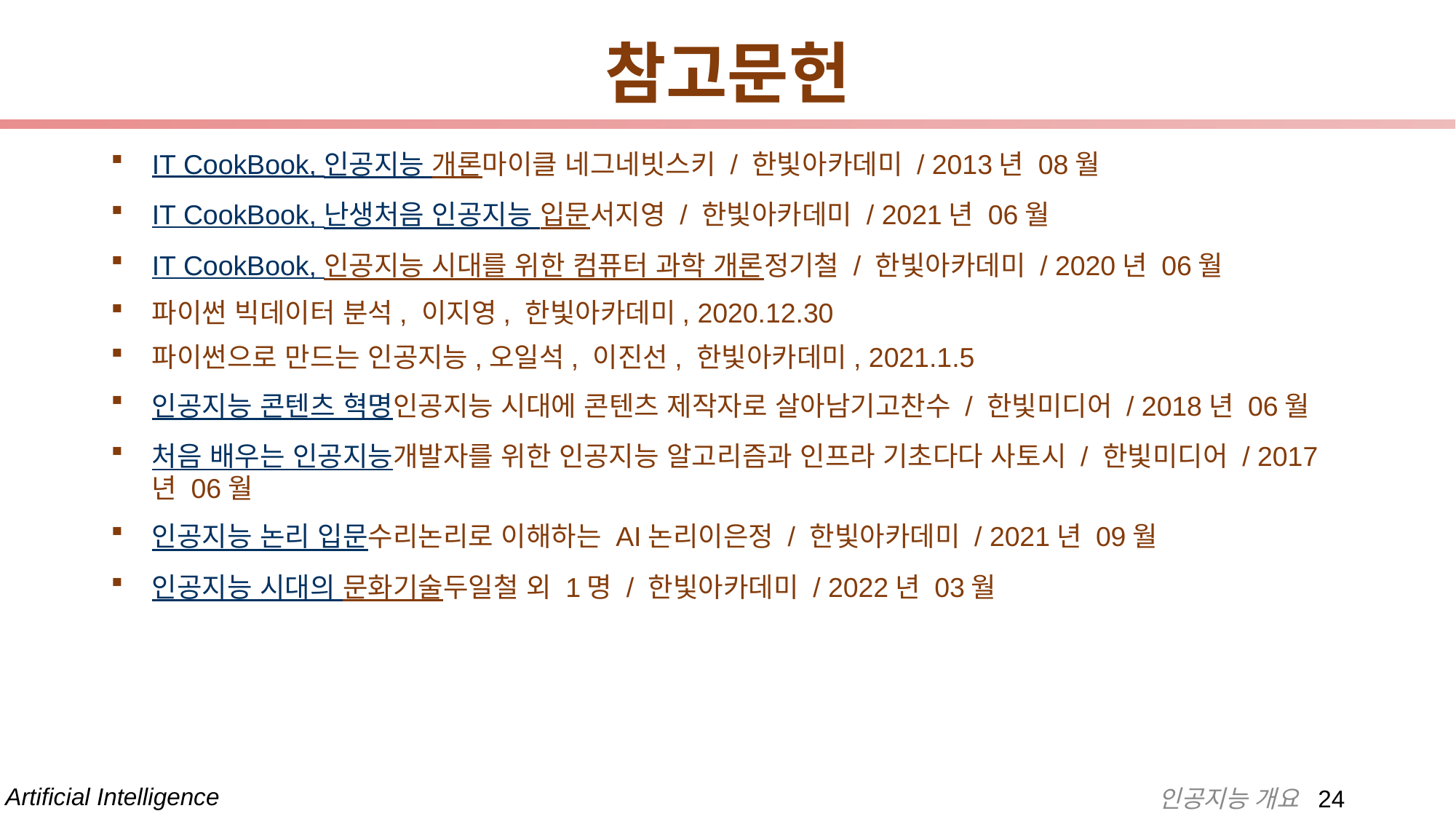

# 참고문헌
IT CookBook, 인공지능 개론마이클 네그네빗스키 / 한빛아카데미 / 2013년 08월
IT CookBook, 난생처음 인공지능 입문서지영 / 한빛아카데미 / 2021년 06월
IT CookBook, 인공지능 시대를 위한 컴퓨터 과학 개론정기철 / 한빛아카데미 / 2020년 06월
파이썬 빅데이터 분석, 이지영, 한빛아카데미, 2020.12.30
파이썬으로 만드는 인공지능,오일석, 이진선, 한빛아카데미, 2021.1.5
인공지능 콘텐츠 혁명인공지능 시대에 콘텐츠 제작자로 살아남기고찬수 / 한빛미디어 / 2018년 06월
처음 배우는 인공지능개발자를 위한 인공지능 알고리즘과 인프라 기초다다 사토시 / 한빛미디어 / 2017년 06월
인공지능 논리 입문수리논리로 이해하는 AI논리이은정 / 한빛아카데미 / 2021년 09월
인공지능 시대의 문화기술두일철 외 1명 / 한빛아카데미 / 2022년 03월